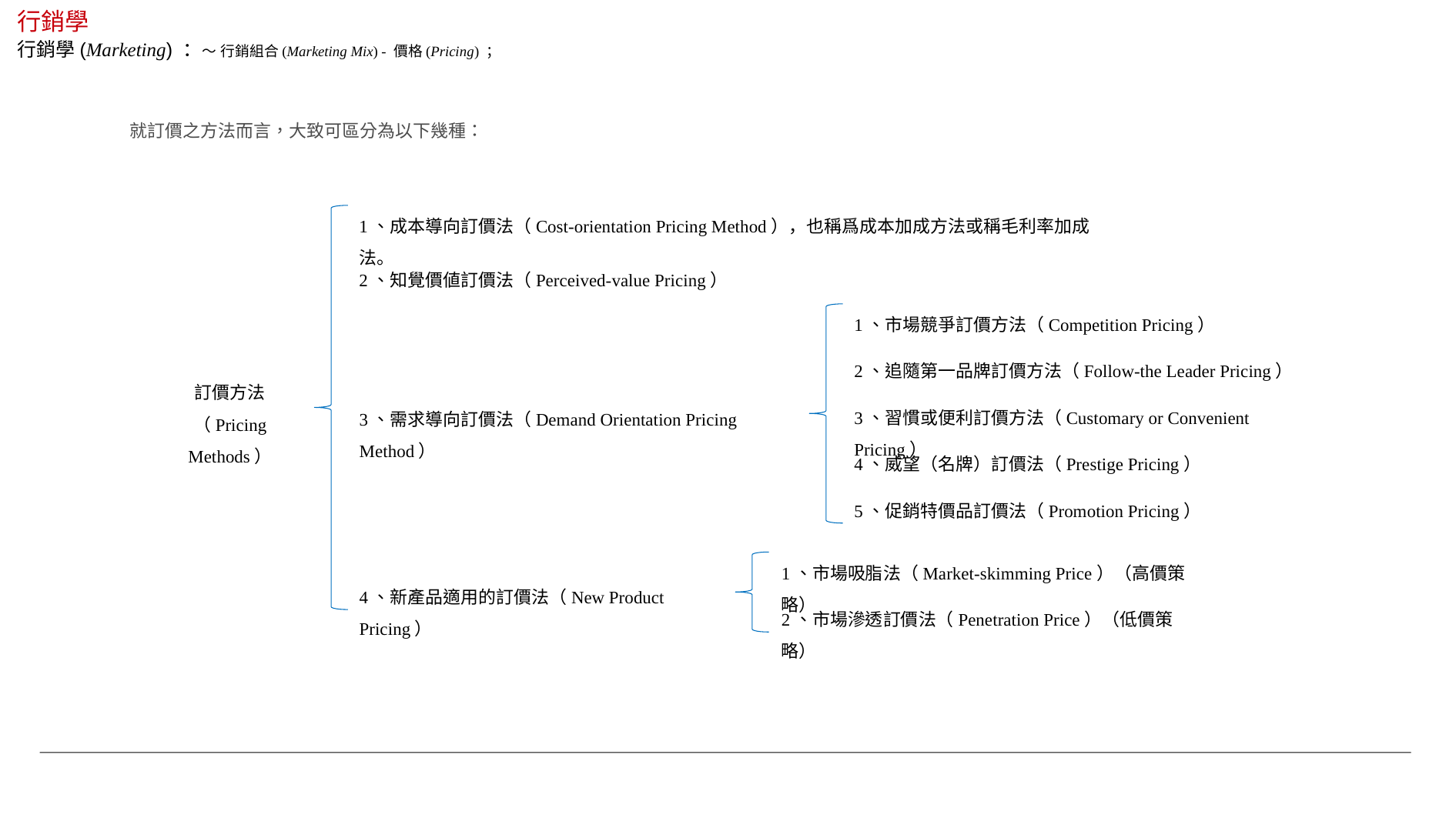

行銷學
行銷學(Marketing) ：～ 行銷組合(Marketing Mix) - 價格(Pricing) ；
就訂價之方法而言，大致可區分為以下幾種：
1、成本導向訂價法（Cost-orientation Pricing Method），也稱爲成本加成方法或稱毛利率加成法。

2、知覺價値訂價法（Perceived-value Pricing）
1、市場競爭訂價方法（Competition Pricing）

2、追隨第一品牌訂價方法（Follow-the Leader Pricing）
訂價方法
（Pricing Methods）
3、習慣或便利訂價方法（Customary or Convenient Pricing）
3、需求導向訂價法（Demand Orientation Pricing Method）
4、威望（名牌）訂價法（Prestige Pricing）
5、促銷特價品訂價法（Promotion Pricing）
1、市場吸脂法（Market-skimming Price）（高價策略）

4、新產品適用的訂價法（New Product Pricing）
2、市場滲透訂價法（Penetration Price）（低價策略）